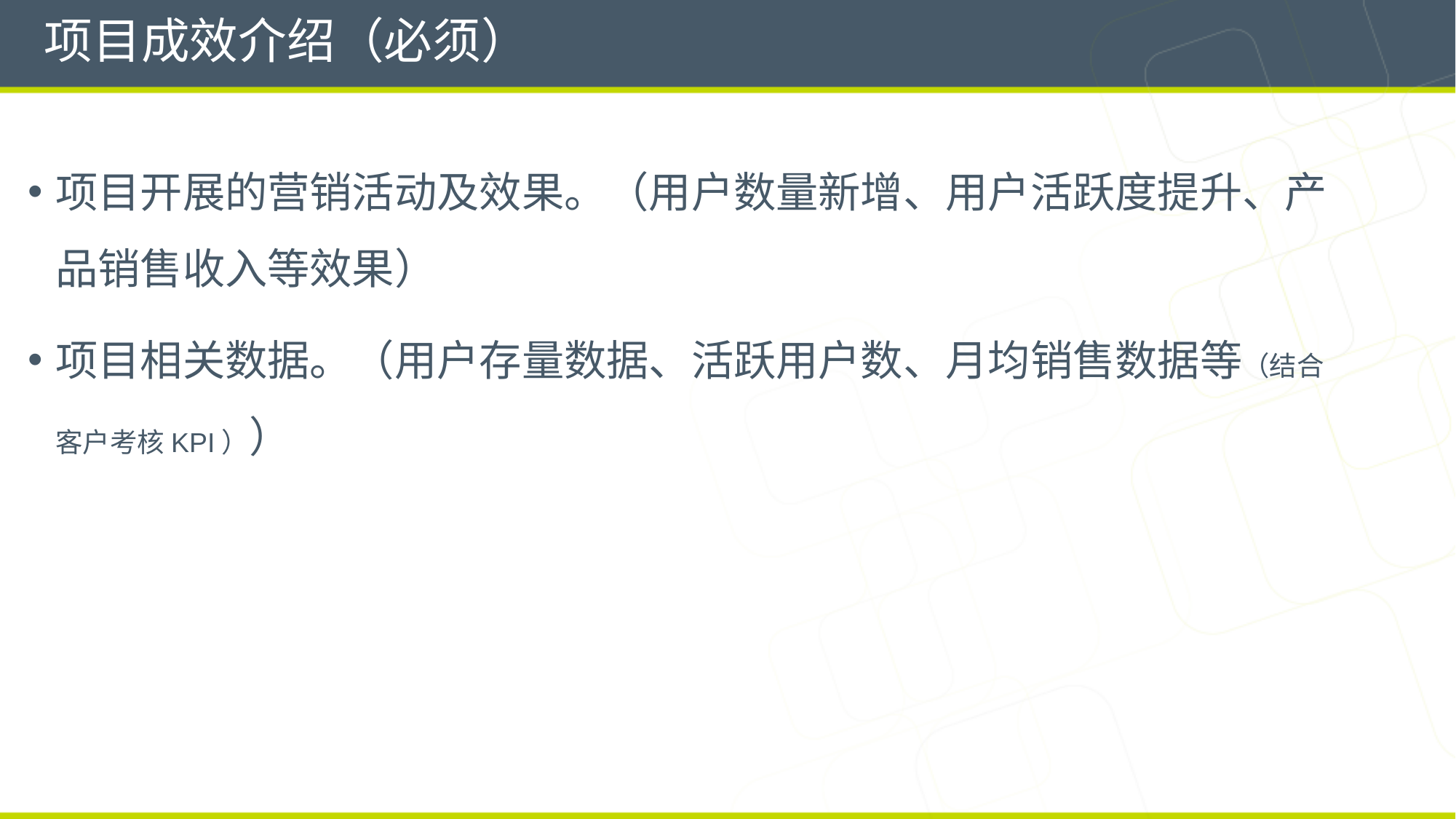

# 项目成效介绍（必须）
项目开展的营销活动及效果。（用户数量新增、用户活跃度提升、产品销售收入等效果）
项目相关数据。（用户存量数据、活跃用户数、月均销售数据等（结合客户考核KPI））